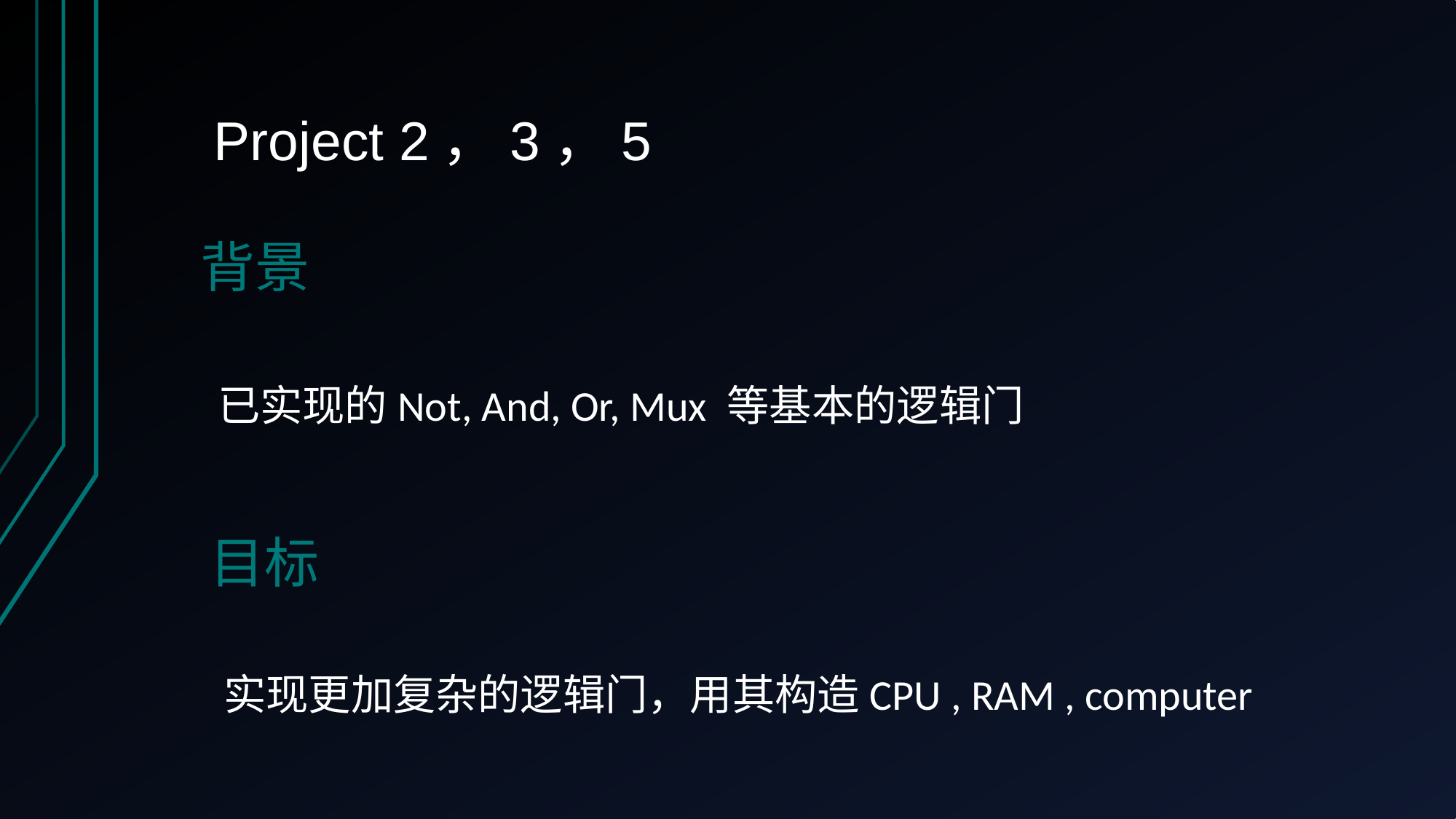

Project 2，3，5
# 背景
已实现的Not, And, Or, Mux 等基本的逻辑门
目标
实现更加复杂的逻辑门，用其构造CPU , RAM , computer